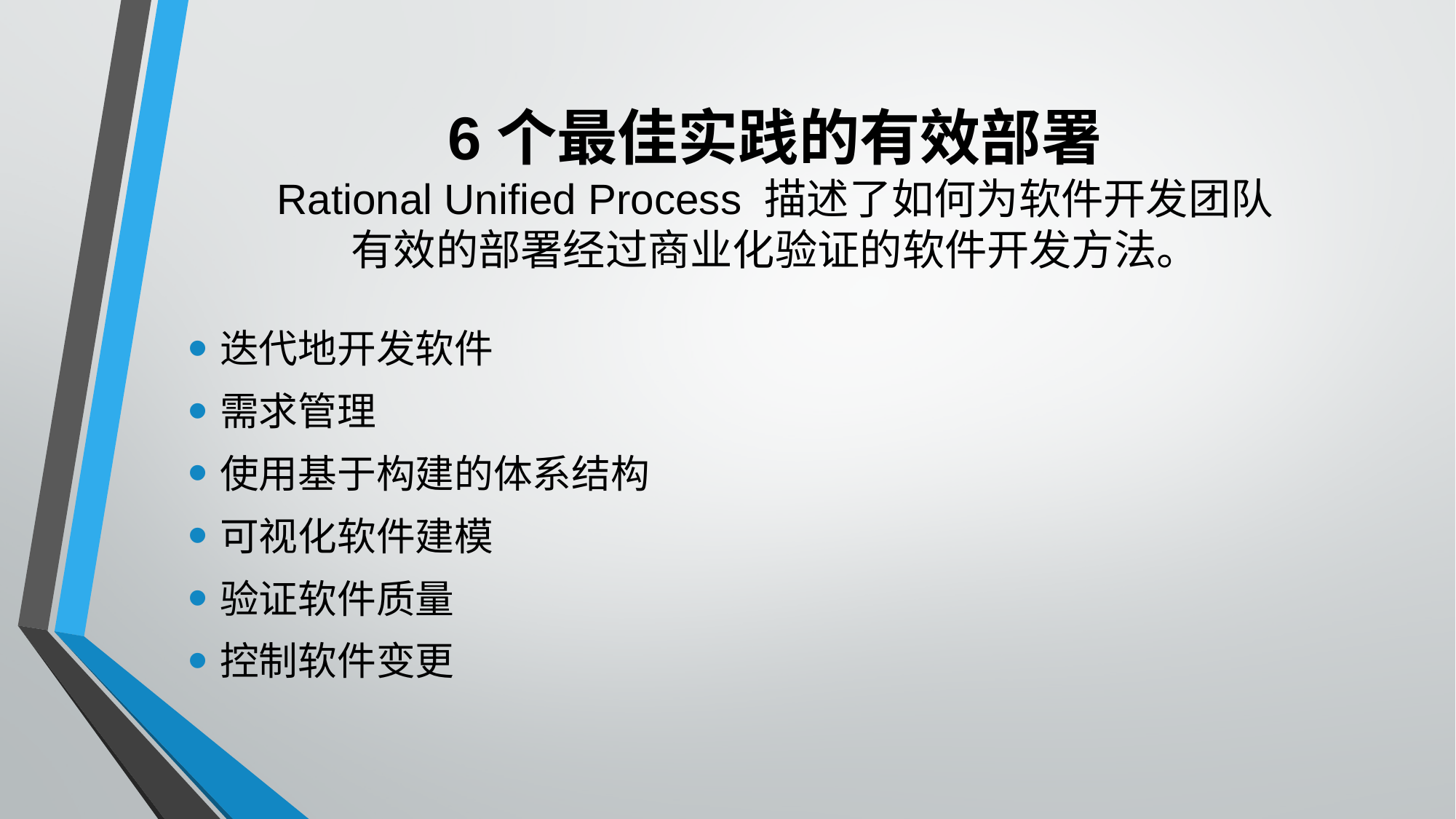

# 6个最佳实践的有效部署 Rational Unified Process 描述了如何为软件开发团队 有效的部署经过商业化验证的软件开发方法。
迭代地开发软件
需求管理
使用基于构建的体系结构
可视化软件建模
验证软件质量
控制软件变更